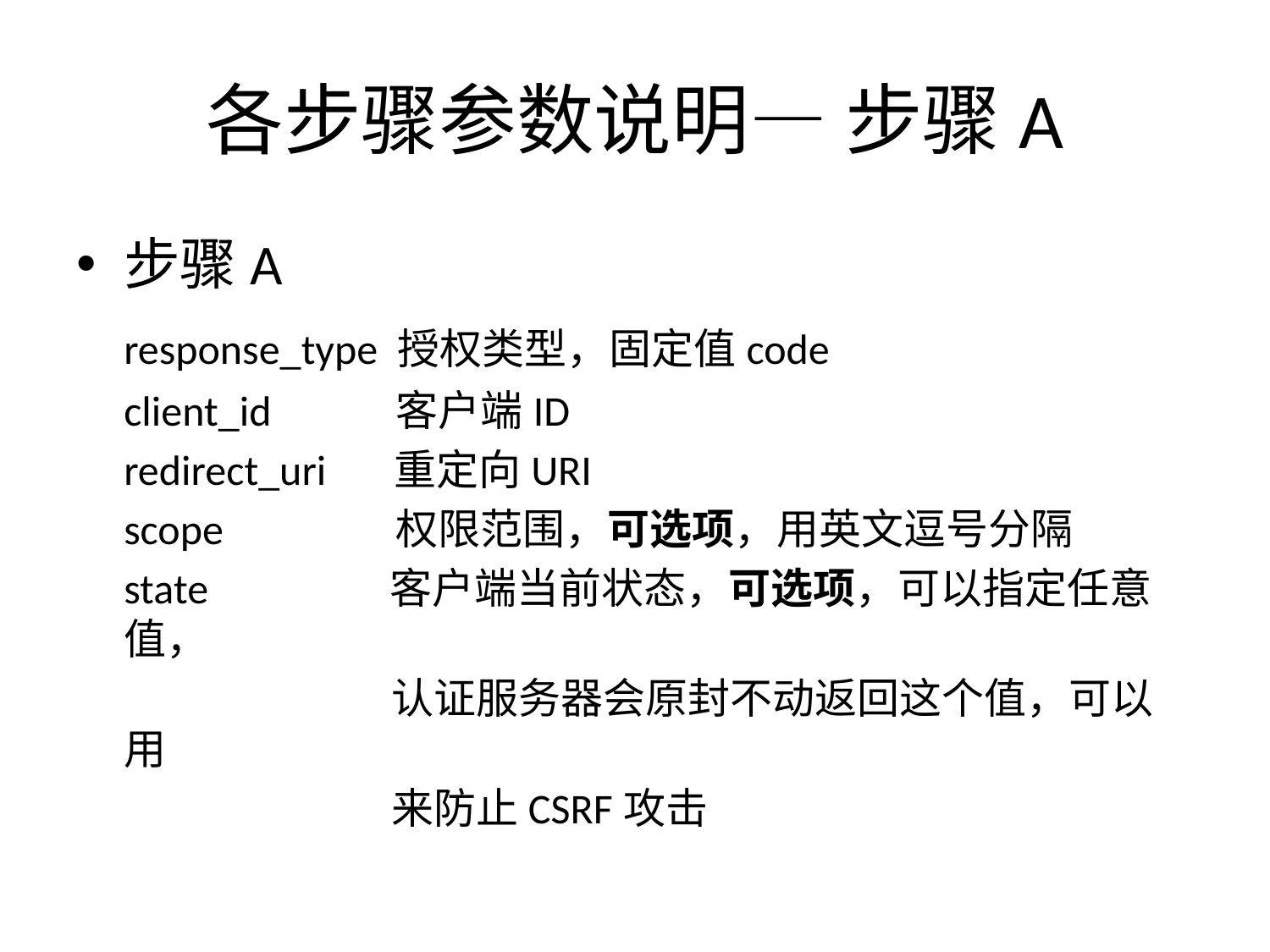

# 各步骤参数说明— 步骤A
步骤A
	response_type 授权类型，固定值code
     client_id            客户端ID
     redirect_uri      重定向URI
     scope                 权限范围，可选项，用英文逗号分隔
     state                  客户端当前状态，可选项，可以指定任意值，
                                认证服务器会原封不动返回这个值，可以用
                                来防止CSRF攻击